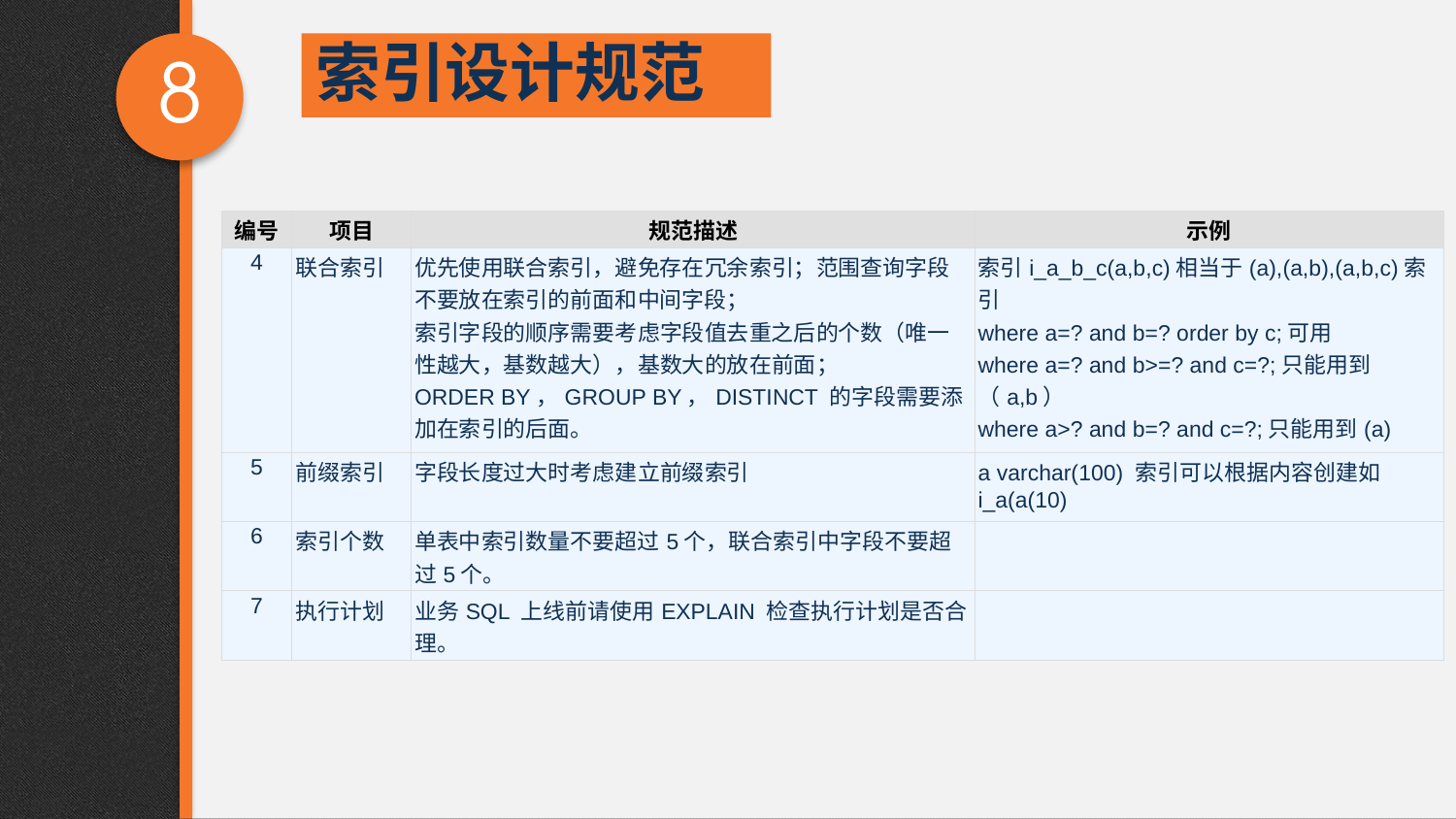

8
索引设计规范

| 编号 | 项目 | 规范描述 | 示例 |
| --- | --- | --- | --- |
| 4 | 联合索引 | 优先使用联合索引，避免存在冗余索引；范围查询字段不要放在索引的前面和中间字段； 索引字段的顺序需要考虑字段值去重之后的个数（唯一性越大，基数越大），基数大的放在前面； ORDER BY，GROUP BY，DISTINCT 的字段需要添加在索引的后面。 | 索引i\_a\_b\_c(a,b,c)相当于(a),(a,b),(a,b,c)索引 where a=? and b=? order by c;可用 where a=? and b>=? and c=?;只能用到（a,b） where a>? and b=? and c=?;只能用到(a) |
| 5 | 前缀索引 | 字段长度过大时考虑建立前缀索引 | a varchar(100) 索引可以根据内容创建如i\_a(a(10) |
| 6 | 索引个数 | 单表中索引数量不要超过5个，联合索引中字段不要超过5个。 |  |
| 7 | 执行计划 | 业务SQL 上线前请使用EXPLAIN 检查执行计划是否合理。 |  |